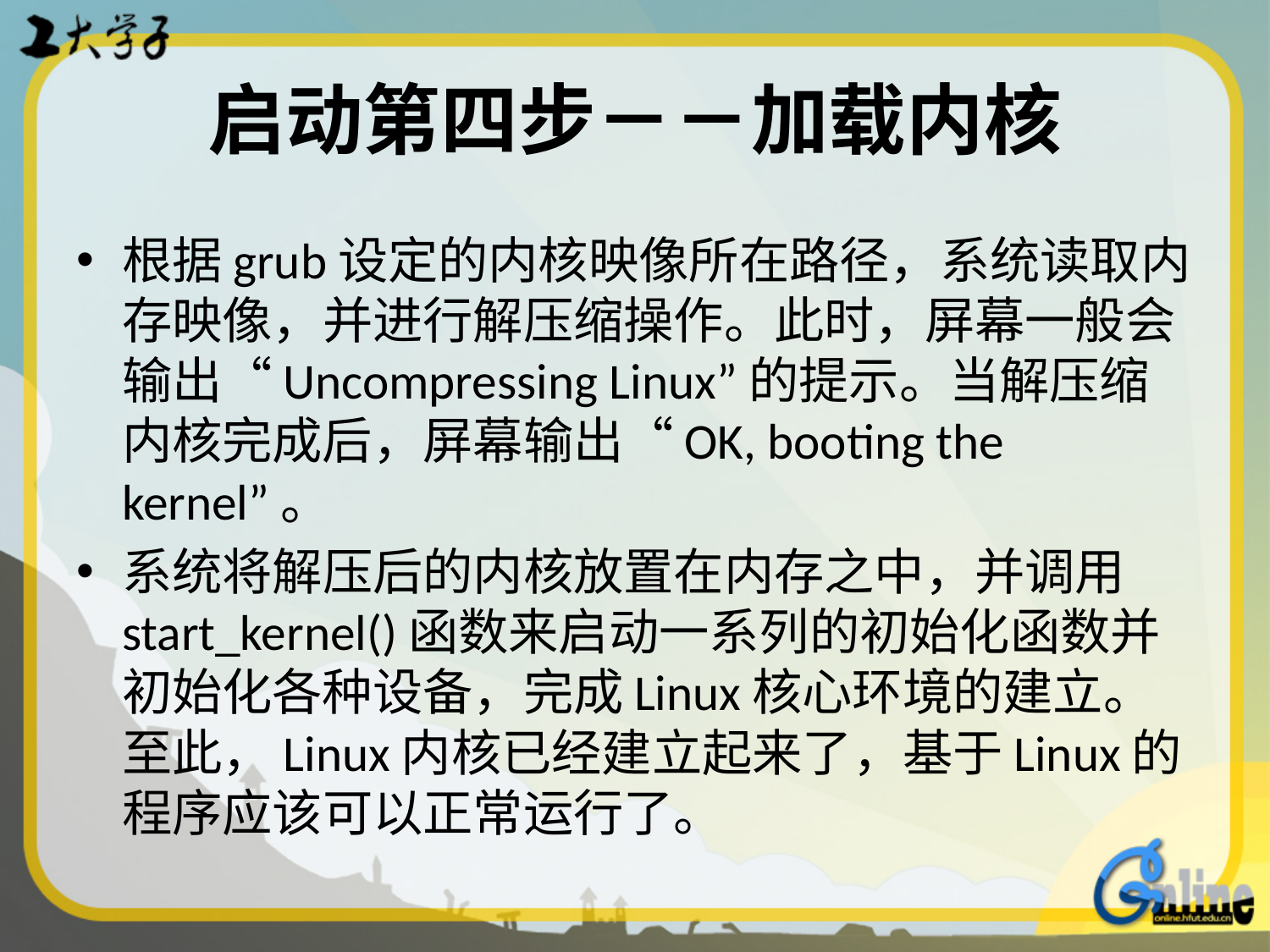

# 启动第四步－－加载内核
根据grub设定的内核映像所在路径，系统读取内存映像，并进行解压缩操作。此时，屏幕一般会输出“Uncompressing Linux”的提示。当解压缩内核完成后，屏幕输出“OK, booting the kernel”。
系统将解压后的内核放置在内存之中，并调用start_kernel()函数来启动一系列的初始化函数并初始化各种设备，完成Linux核心环境的建立。至此，Linux内核已经建立起来了，基于Linux的程序应该可以正常运行了。